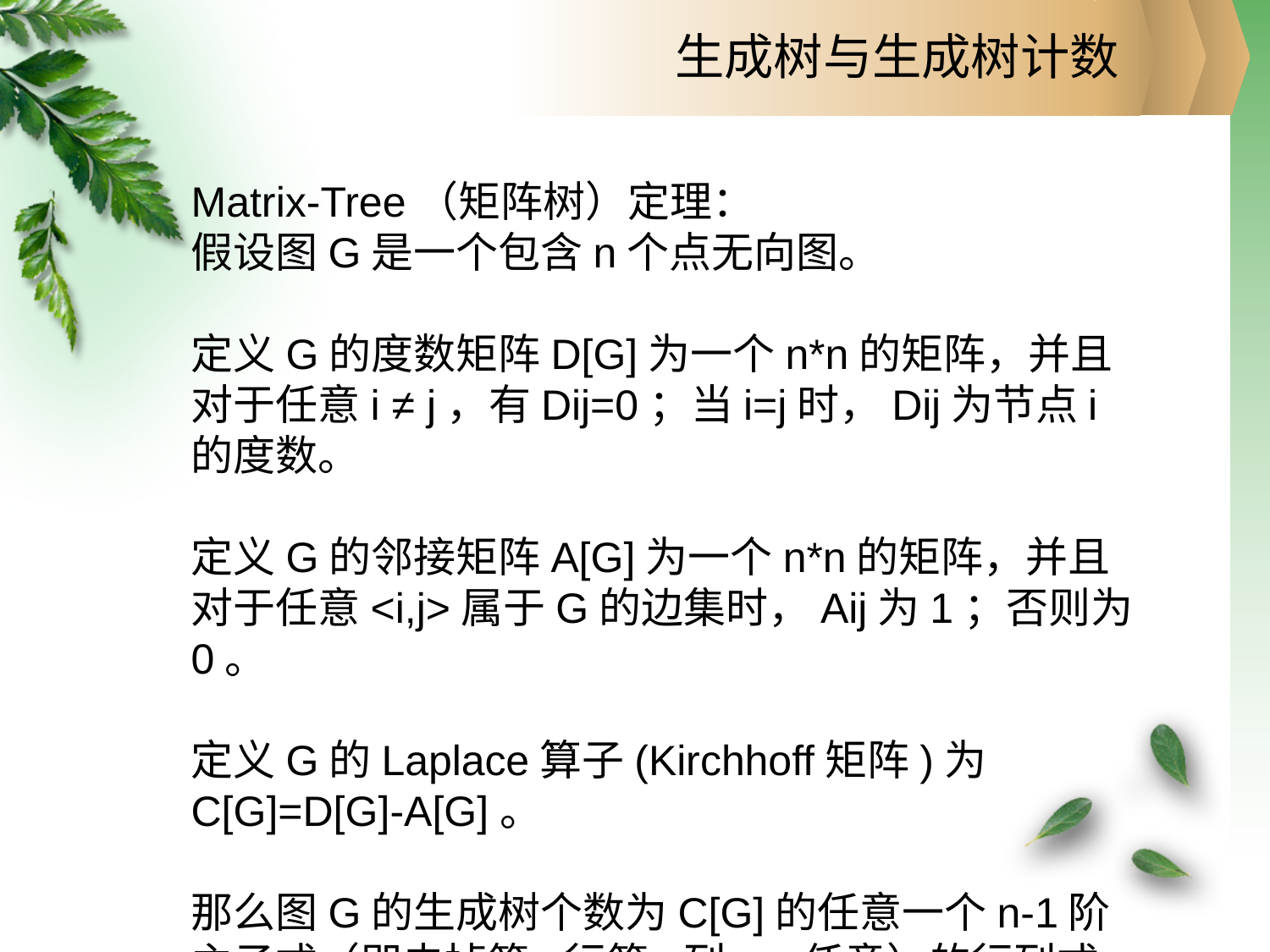

生成树与生成树计数
Matrix-Tree（矩阵树）定理：
假设图G是一个包含n个点无向图。

定义G的度数矩阵D[G]为一个n*n的矩阵，并且对于任意i ≠ j，有Dij=0；当i=j时，Dij为节点i的度数。

定义G的邻接矩阵A[G]为一个n*n的矩阵，并且对于任意<i,j>属于G的边集时，Aij为1；否则为0。

定义G的Laplace算子(Kirchhoff矩阵)为C[G]=D[G]-A[G]。

那么图G的生成树个数为C[G]的任意一个n-1阶主子式（即去掉第r行第r列，r任意）的行列式之绝对值。